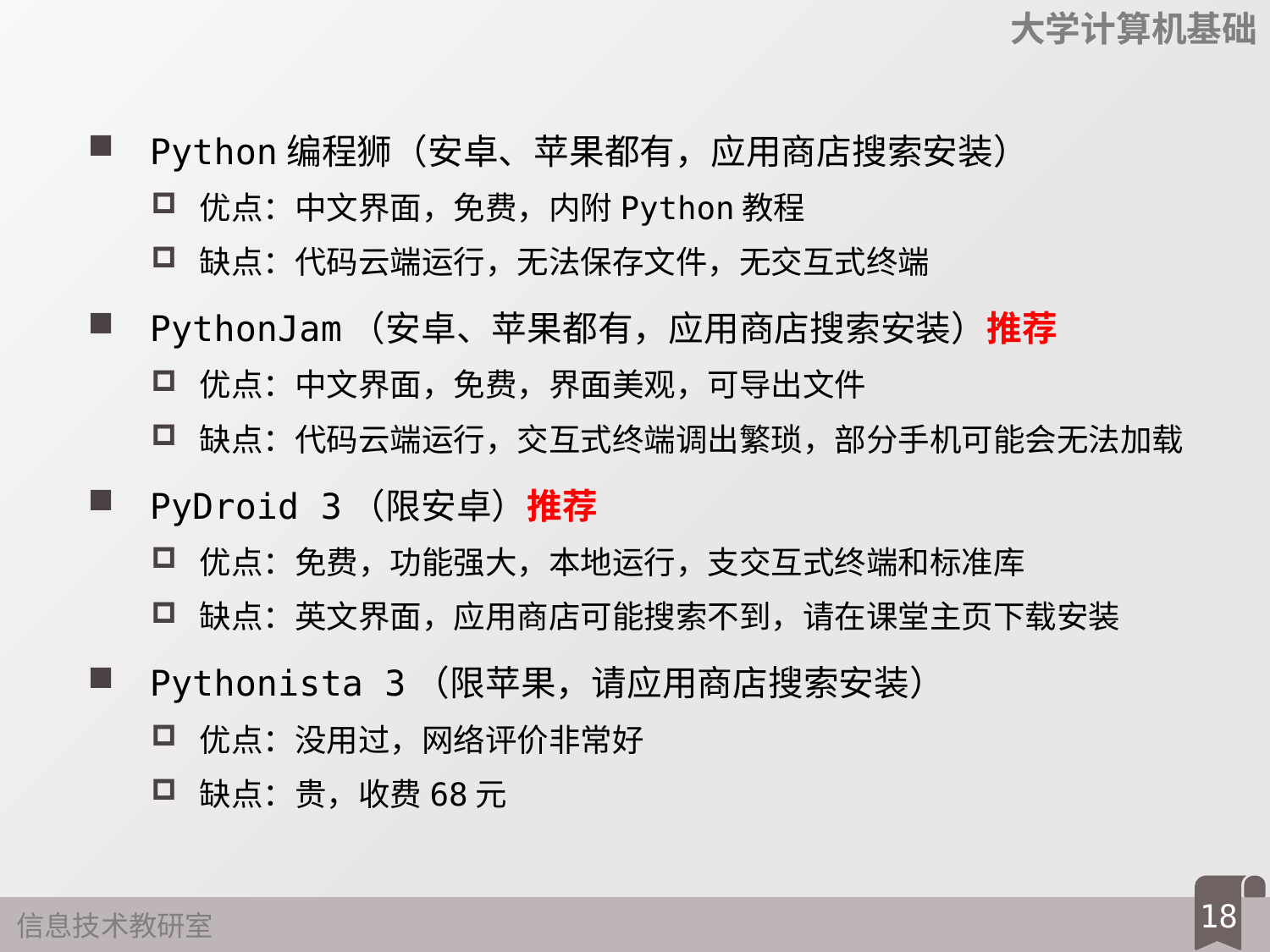

Python编程狮（安卓、苹果都有，应用商店搜索安装）
优点：中文界面，免费，内附Python教程
缺点：代码云端运行，无法保存文件，无交互式终端
PythonJam（安卓、苹果都有，应用商店搜索安装）推荐
优点：中文界面，免费，界面美观，可导出文件
缺点：代码云端运行，交互式终端调出繁琐，部分手机可能会无法加载
PyDroid 3（限安卓）推荐
优点：免费，功能强大，本地运行，支交互式终端和标准库
缺点：英文界面，应用商店可能搜索不到，请在课堂主页下载安装
Pythonista 3（限苹果，请应用商店搜索安装）
优点：没用过，网络评价非常好
缺点：贵，收费68元
18